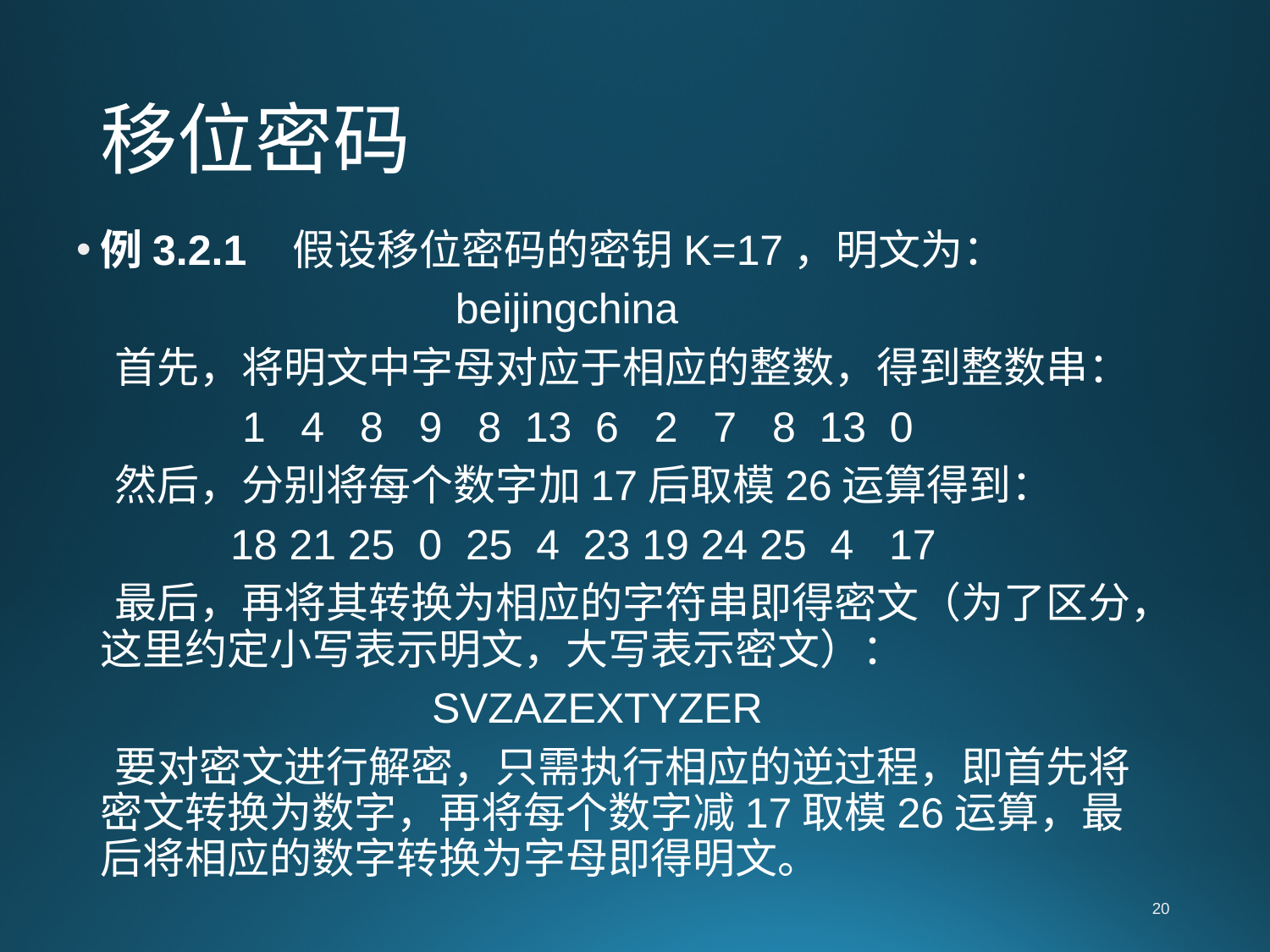

# 移位密码
例3.2.1   假设移位密码的密钥K=17，明文为：
                                beijingchina
   首先，将明文中字母对应于相应的整数，得到整数串：
              1   4   8   9   8  13  6   2   7   8  13  0
   然后，分别将每个数字加17后取模26运算得到：
             18 21 25  0  25  4  23 19 24 25  4   17
   最后，再将其转换为相应的字符串即得密文（为了区分，这里约定小写表示明文，大写表示密文）：
                              SVZAZEXTYZER
   要对密文进行解密，只需执行相应的逆过程，即首先将密文转换为数字，再将每个数字减17取模26运算，最后将相应的数字转换为字母即得明文。
20